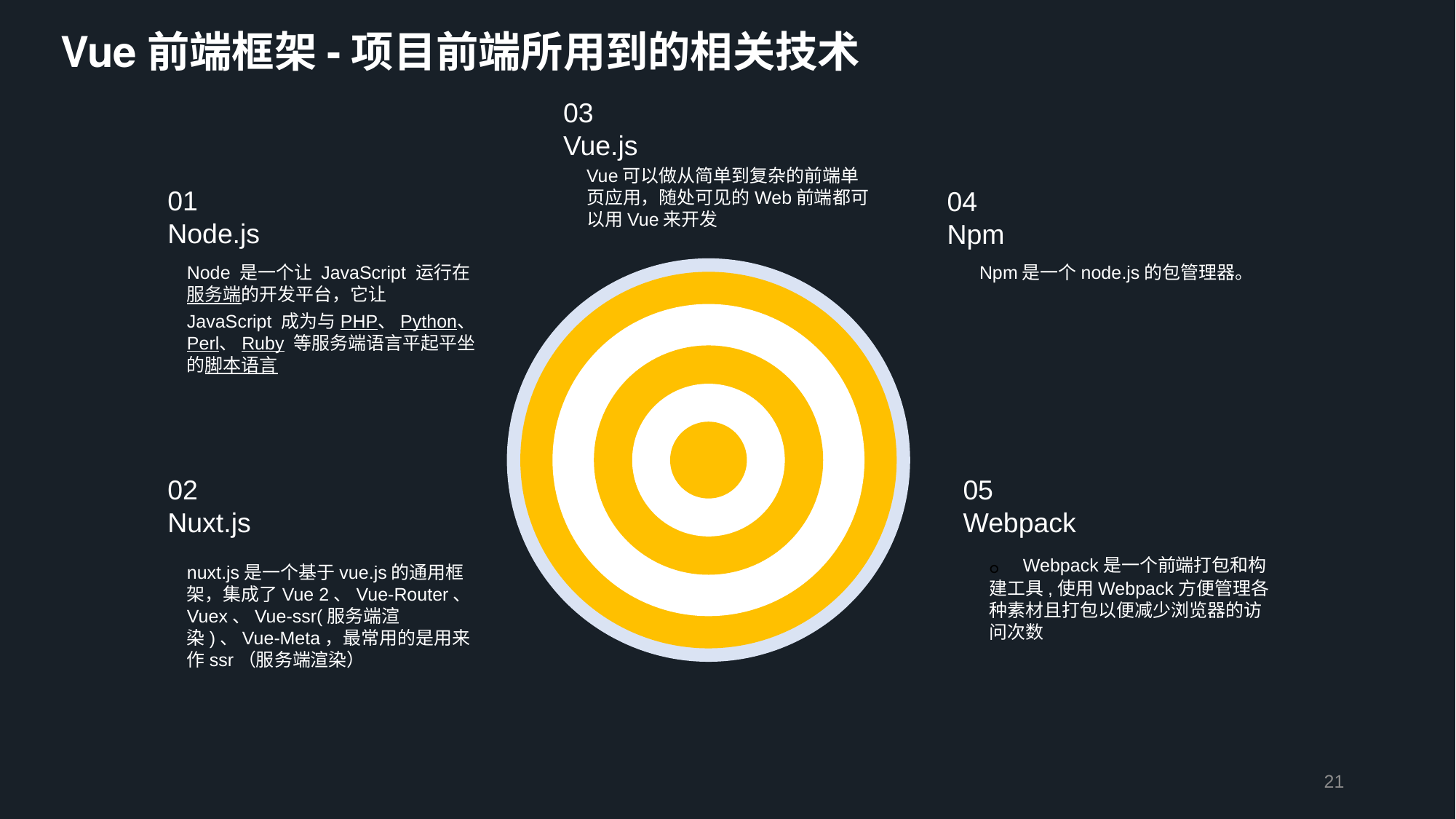

Vue前端框架-项目前端所用到的相关技术

03
Vue.js

Vue可以做从简单到复杂的前端单页应用，随处可见的Web前端都可以用Vue来开发
01
Node.js

04
Npm
Node 是一个让 JavaScript 运行在服务端的开发平台，它让 JavaScript 成为与PHP、Python、Perl、Ruby 等服务端语言平起平坐的脚本语言
Npm是一个node.js的包管理器。

02
Nuxt.js

05
Webpack

。Webpack是一个前端打包和构建工具,使用Webpack方便管理各种素材且打包以便减少浏览器的访问次数
nuxt.js是一个基于vue.js的通用框架，集成了Vue 2、Vue-Router、Vuex、Vue-ssr(服务端渲染)、Vue-Meta，最常用的是用来作ssr（服务端渲染）
21